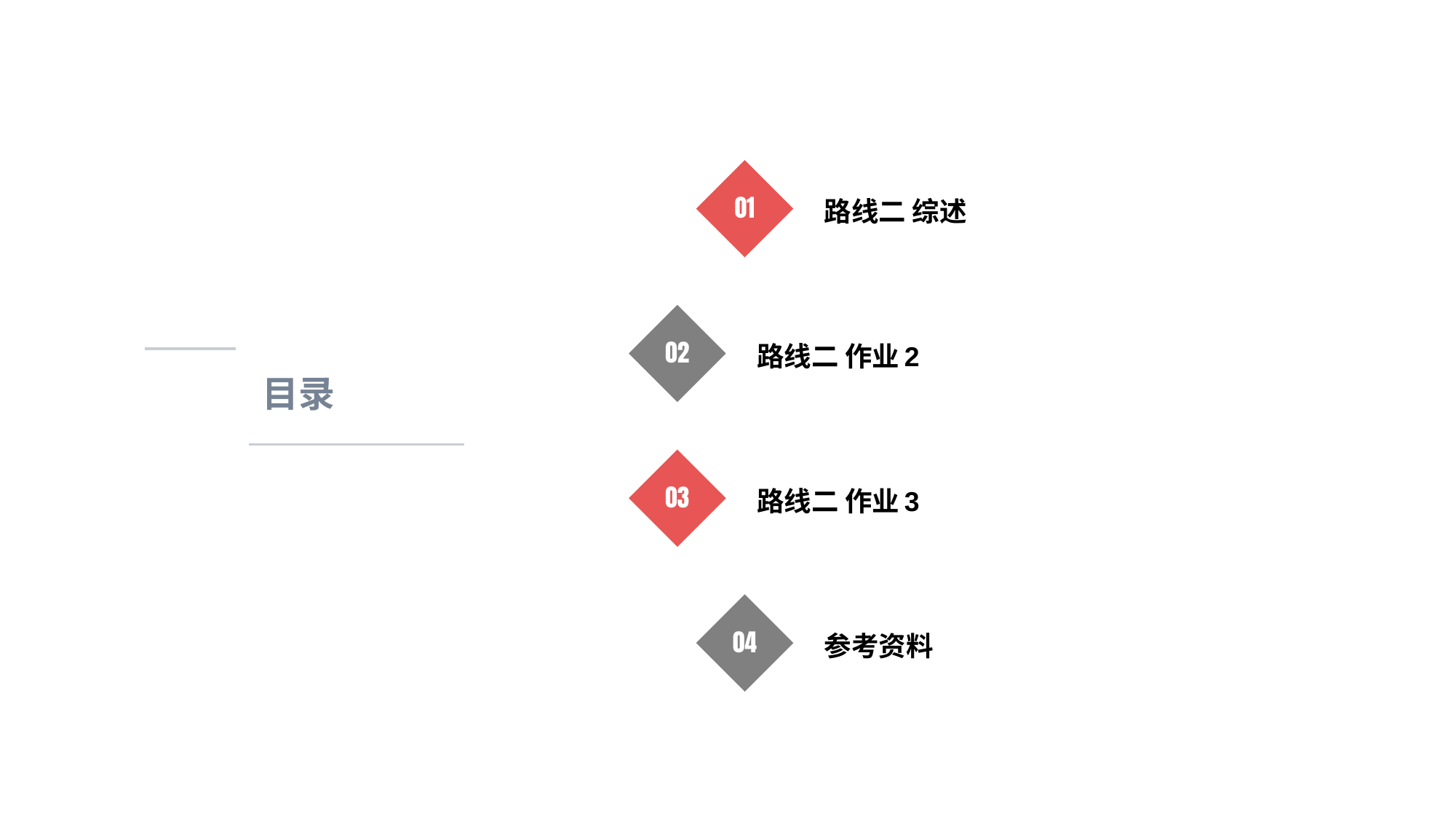

01
路线二 综述
02
路线二 作业2
目录
03
路线二 作业3
04
参考资料